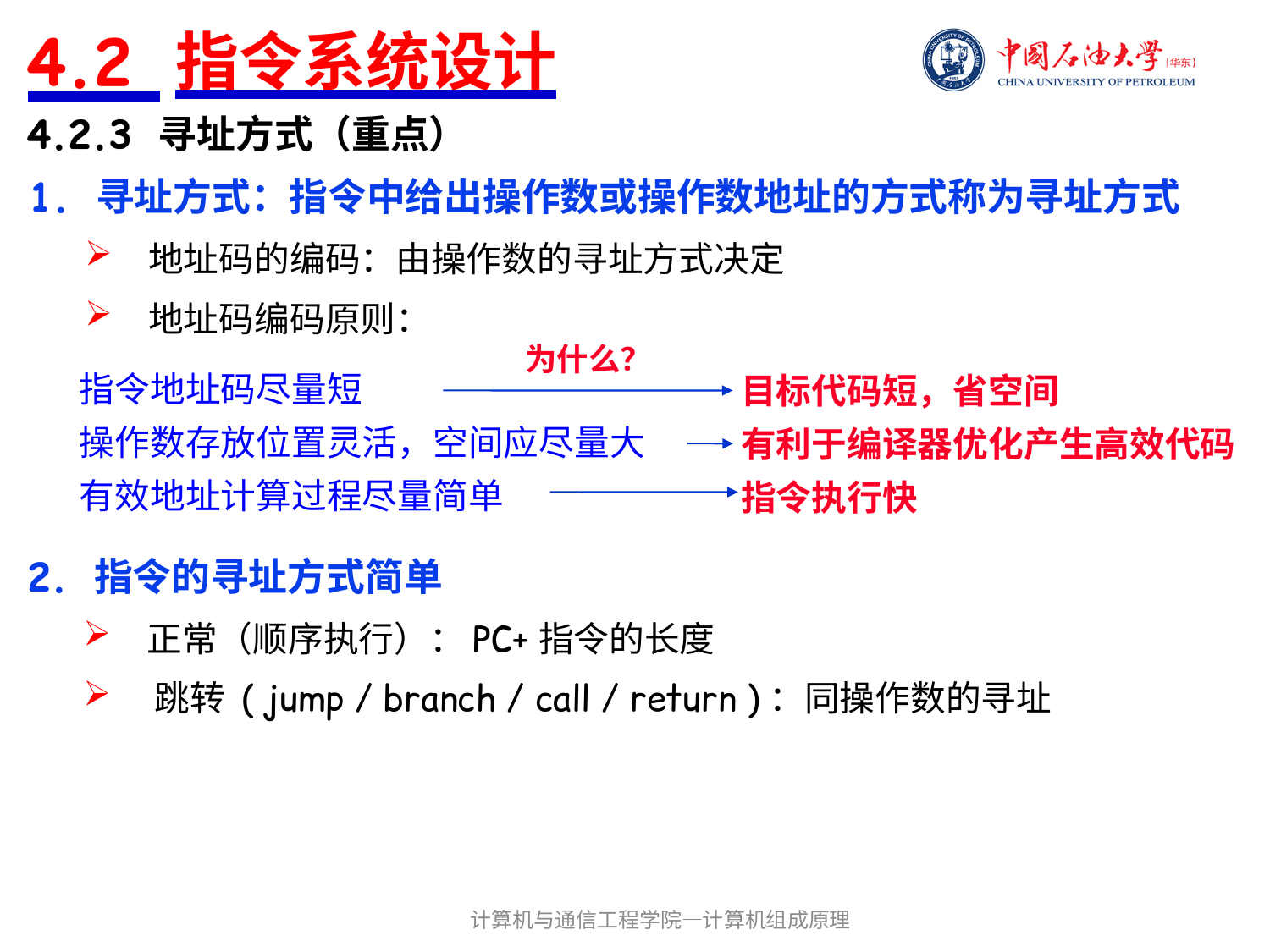

# 4.2 指令系统设计
4.2.3 寻址方式（重点）
1. 寻址方式：指令中给出操作数或操作数地址的方式称为寻址方式
地址码的编码：由操作数的寻址方式决定
地址码编码原则：

为什么？
   指令地址码尽量短
   操作数存放位置灵活，空间应尽量大
   有效地址计算过程尽量简单
目标代码短，省空间
有利于编译器优化产生高效代码
指令执行快

2. 指令的寻址方式简单
正常（顺序执行）：PC+指令的长度
  跳转 ( jump / branch / call / return )：同操作数的寻址
计算机与通信工程学院—计算机组成原理
22